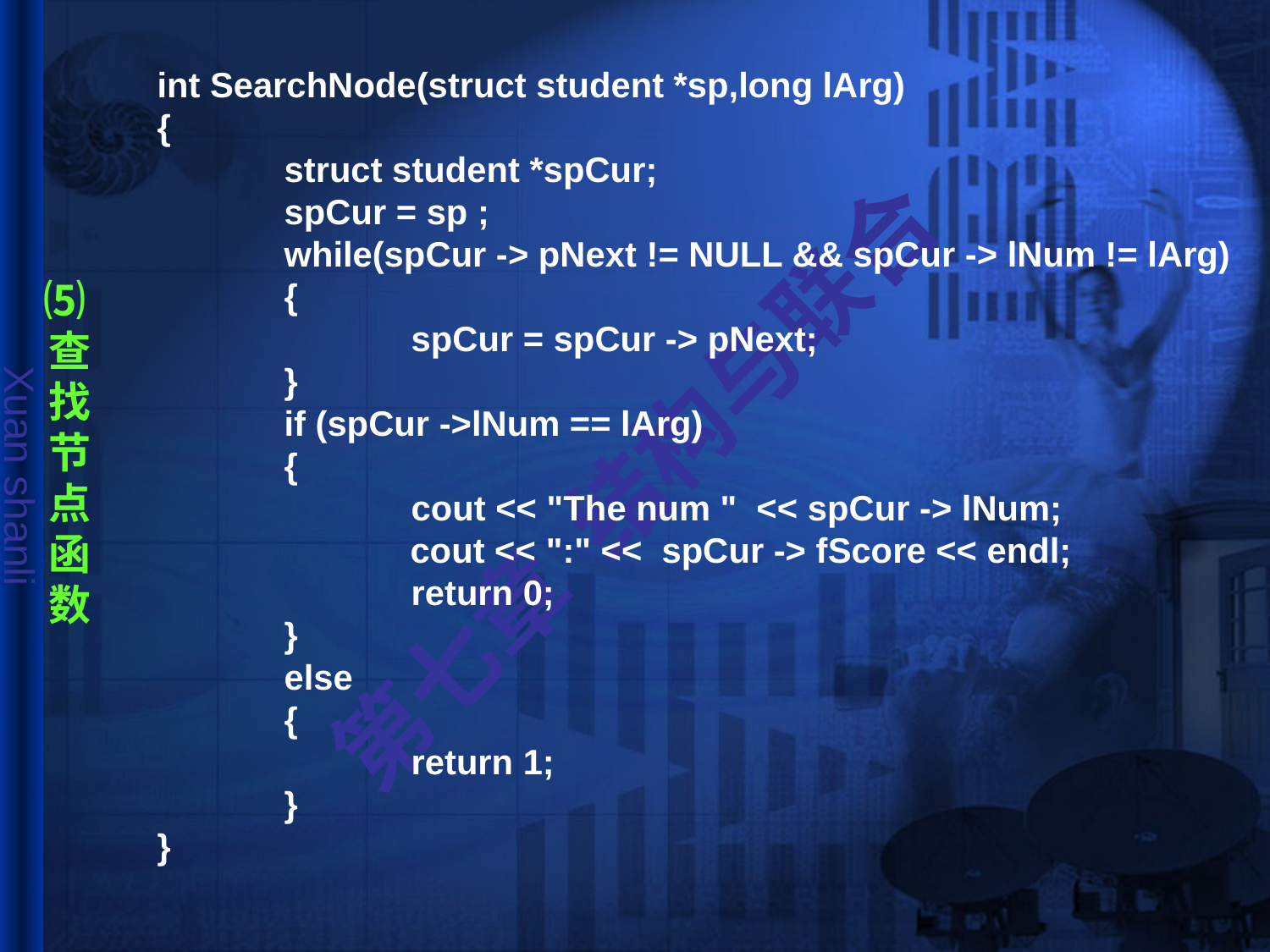

int SearchNode(struct student *sp,long lArg)
{
	struct student *spCur;
	spCur = sp ;
	while(spCur -> pNext != NULL && spCur -> lNum != lArg)
	{
		spCur = spCur -> pNext;
	}
	if (spCur ->lNum == lArg)
	{
		cout << "The num "  << spCur -> lNum;
                          cout << ":" <<  spCur -> fScore << endl;
		return 0;
	}
	else
	{
		return 1;
	}
}
# ⑸查找节点函数